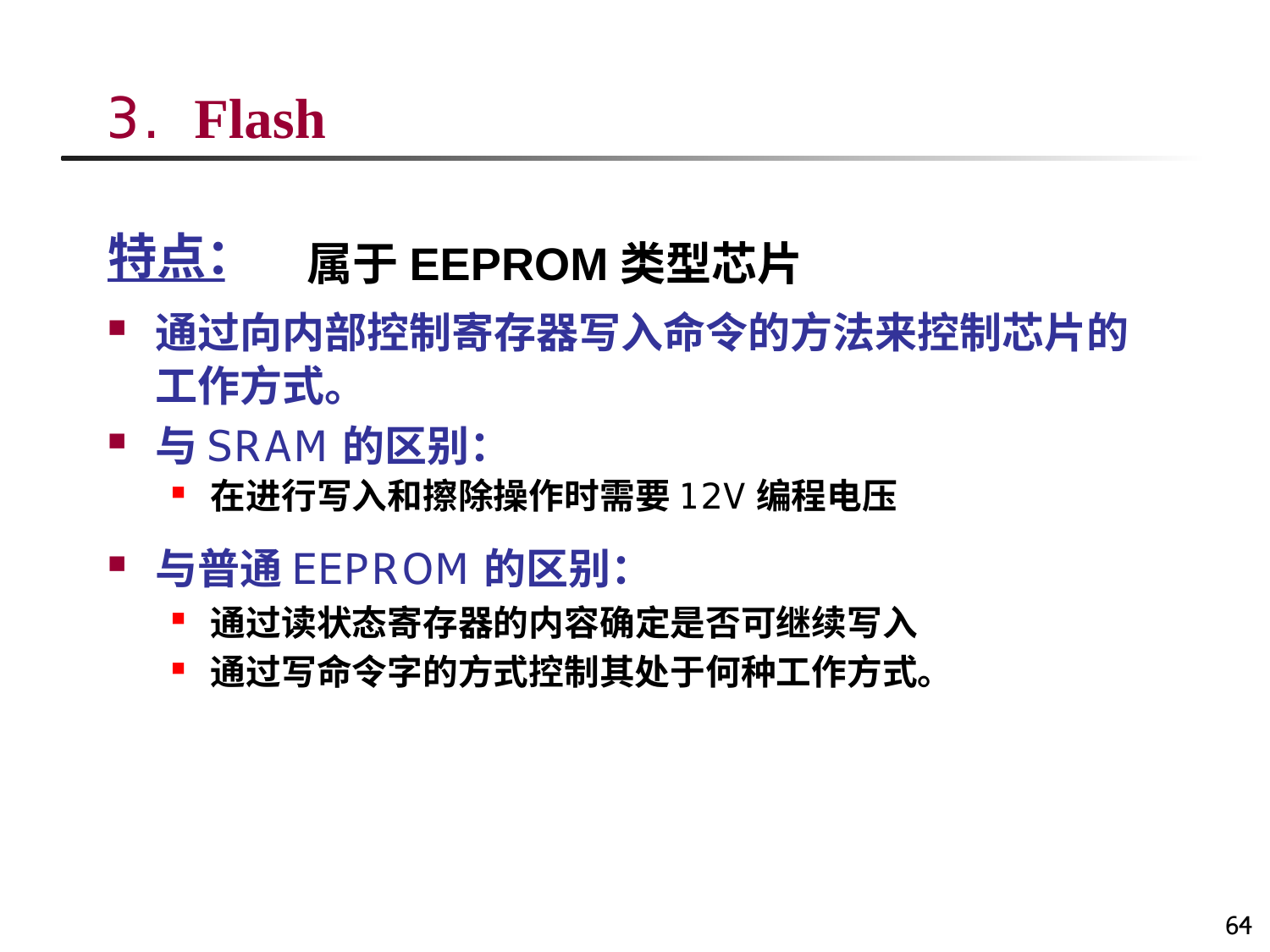

# 3.  Flash
特点：
通过向内部控制寄存器写入命令的方法来控制芯片的工作方式。
与SRAM的区别：
在进行写入和擦除操作时需要12V编程电压
与普通EEPROM的区别：
通过读状态寄存器的内容确定是否可继续写入
通过写命令字的方式控制其处于何种工作方式。
属于EEPROM类型芯片
64